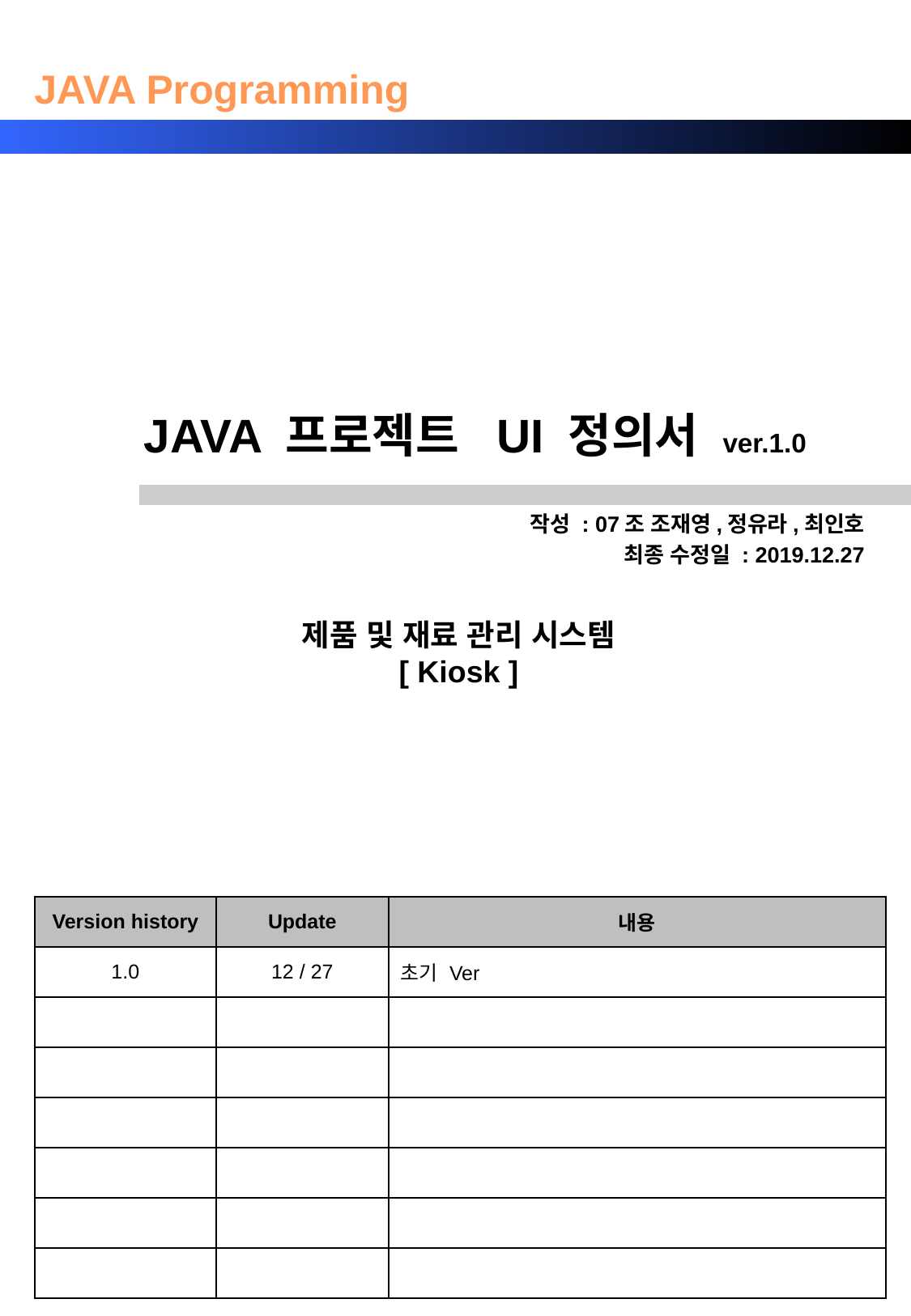

# JAVA 프로젝트  UI 정의서 ver.1.0

	작성 : 07조 조재영,정유라,최인호
	최종 수정일 : 2019.12.27
제품 및 재료 관리 시스템
[ Kiosk ]
| Version history | Update | 내용 |
| --- | --- | --- |
| 1.0 | 12 / 27 | 초기 Ver |
|  |  |  |
|  |  |  |
|  |  |  |
|  |  |  |
|  |  |  |
|  |  |  |